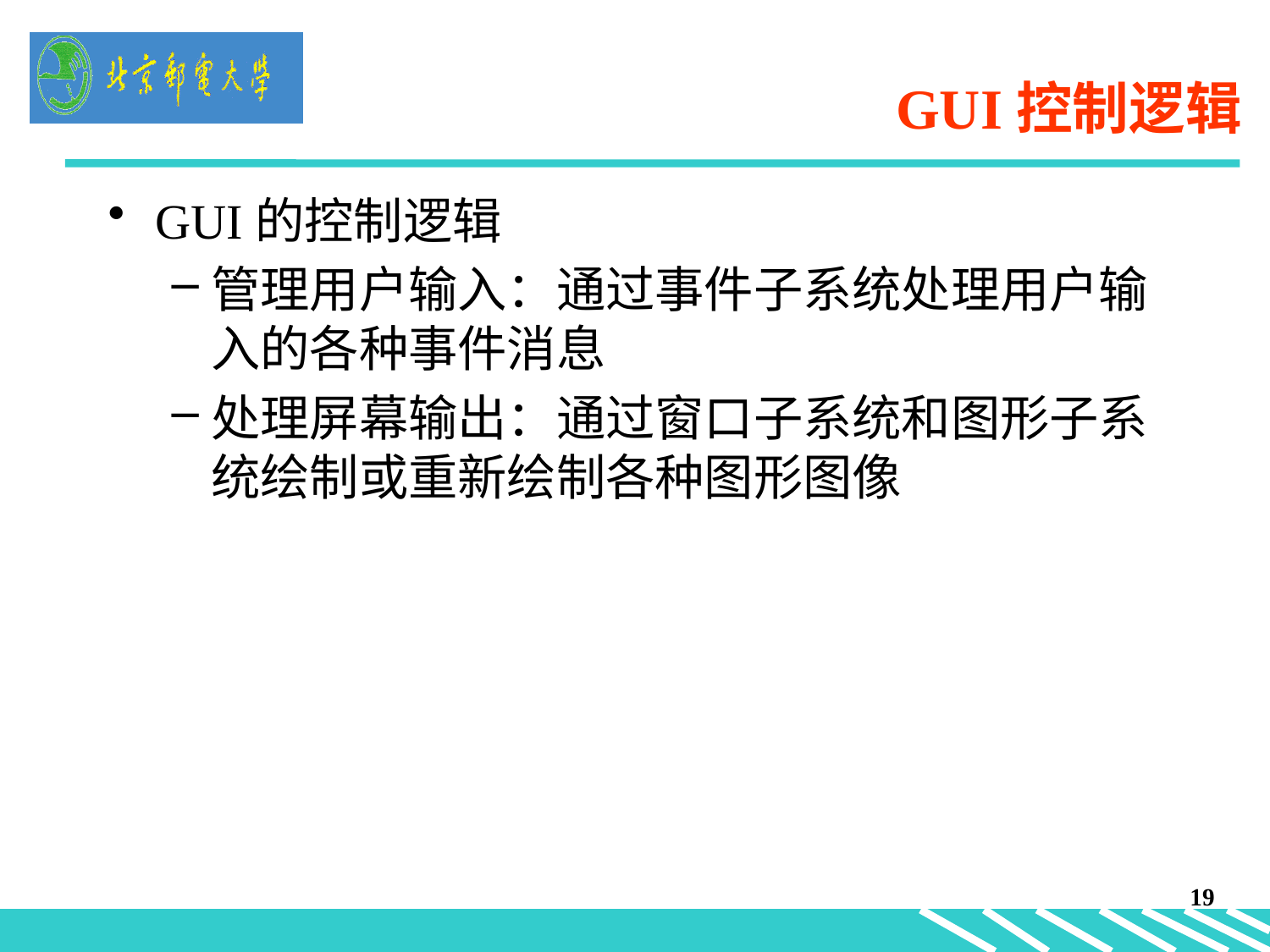

# GUI控制逻辑
GUI的控制逻辑
管理用户输入：通过事件子系统处理用户输入的各种事件消息
处理屏幕输出：通过窗口子系统和图形子系统绘制或重新绘制各种图形图像
19